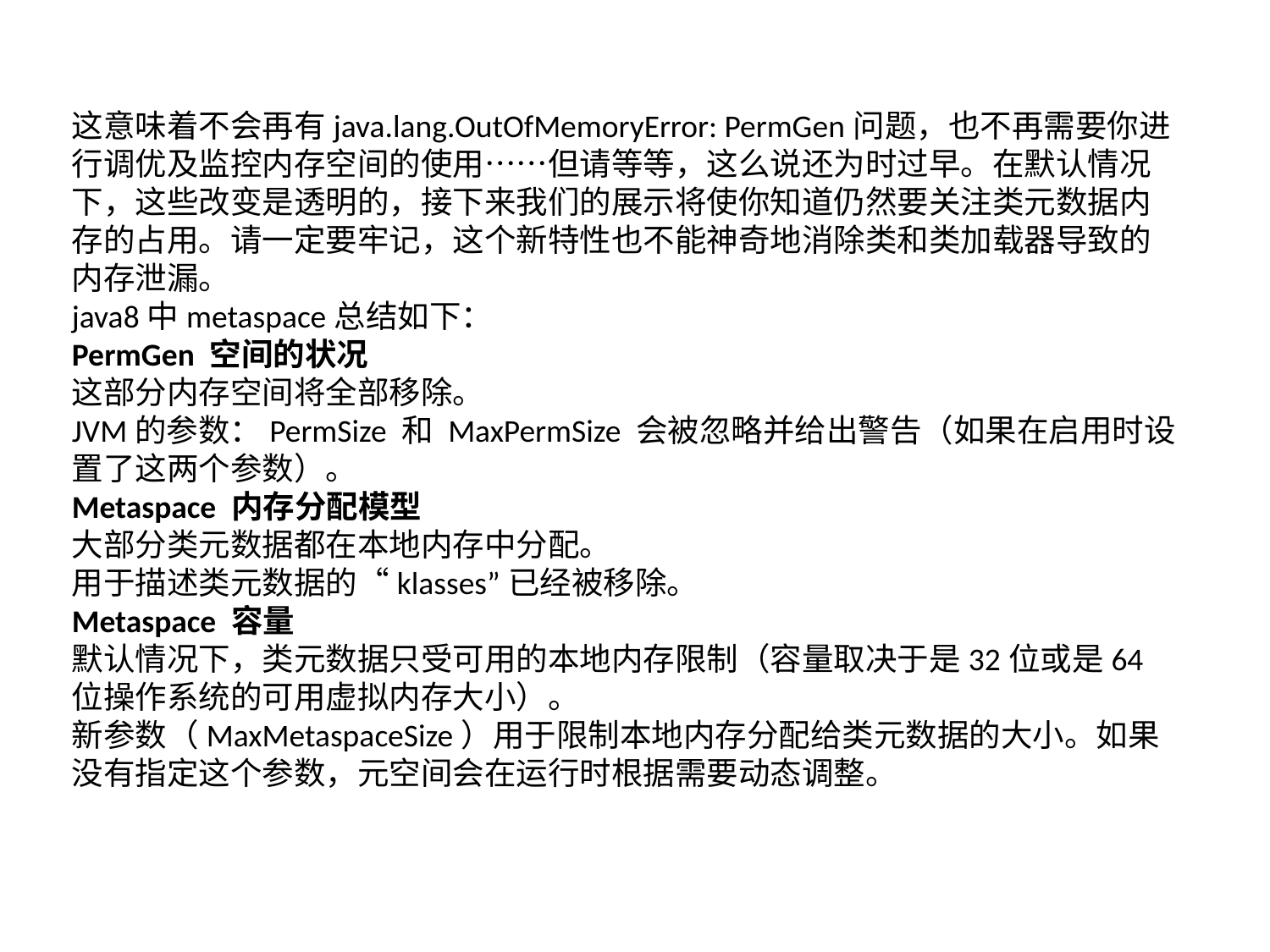

这意味着不会再有java.lang.OutOfMemoryError: PermGen问题，也不再需要你进行调优及监控内存空间的使用……但请等等，这么说还为时过早。在默认情况下，这些改变是透明的，接下来我们的展示将使你知道仍然要关注类元数据内存的占用。请一定要牢记，这个新特性也不能神奇地消除类和类加载器导致的内存泄漏。
java8中metaspace总结如下：
PermGen 空间的状况
这部分内存空间将全部移除。
JVM的参数：PermSize 和 MaxPermSize 会被忽略并给出警告（如果在启用时设置了这两个参数）。
Metaspace 内存分配模型
大部分类元数据都在本地内存中分配。
用于描述类元数据的“klasses”已经被移除。
Metaspace 容量
默认情况下，类元数据只受可用的本地内存限制（容量取决于是32位或是64位操作系统的可用虚拟内存大小）。
新参数（MaxMetaspaceSize）用于限制本地内存分配给类元数据的大小。如果没有指定这个参数，元空间会在运行时根据需要动态调整。